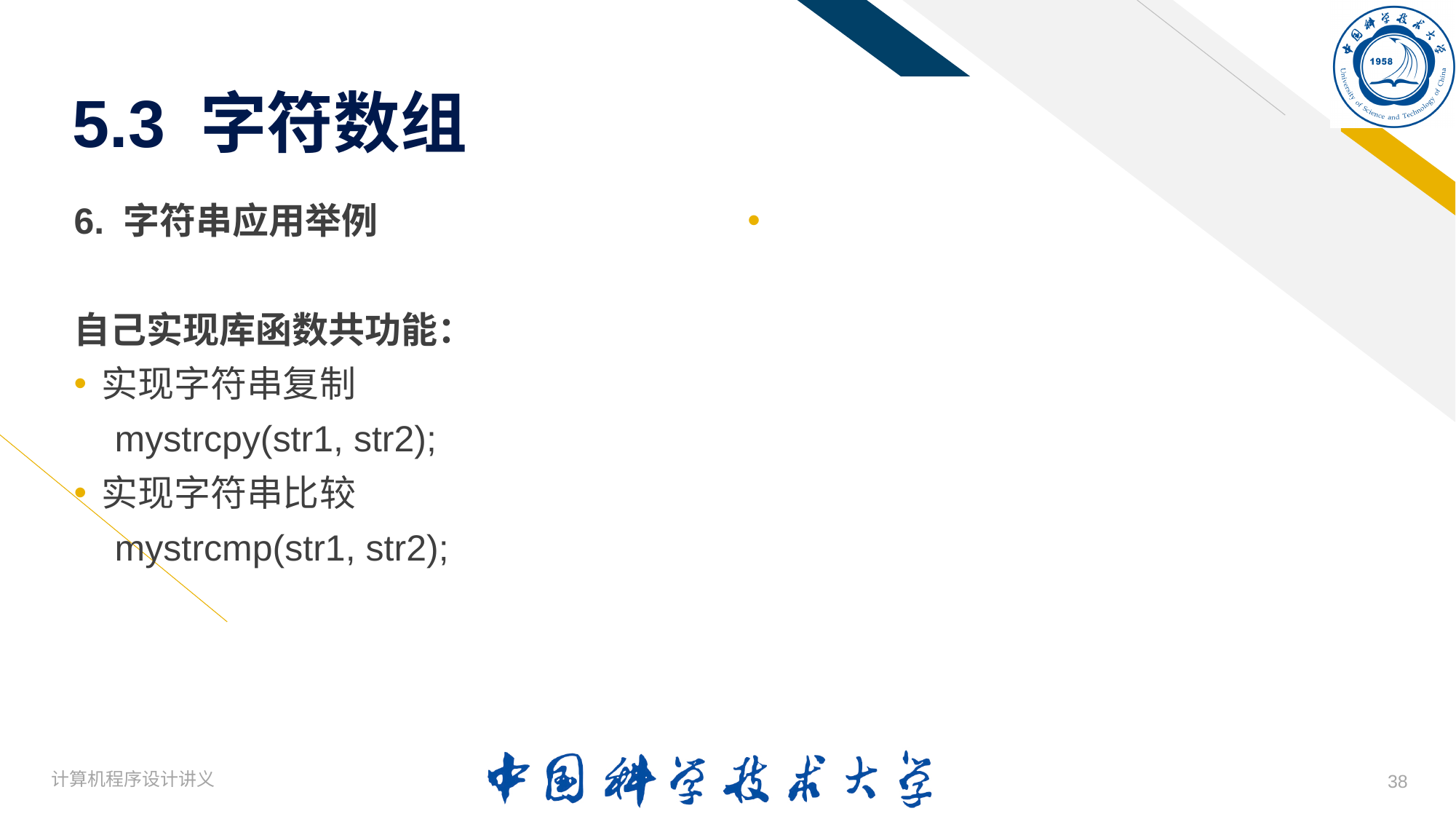

# 5.3 字符数组
6. 字符串应用举例

自己实现库函数共功能：
实现字符串复制
    mystrcpy(str1, str2);
实现字符串比较
    mystrcmp(str1, str2);

计算机程序设计讲义
38